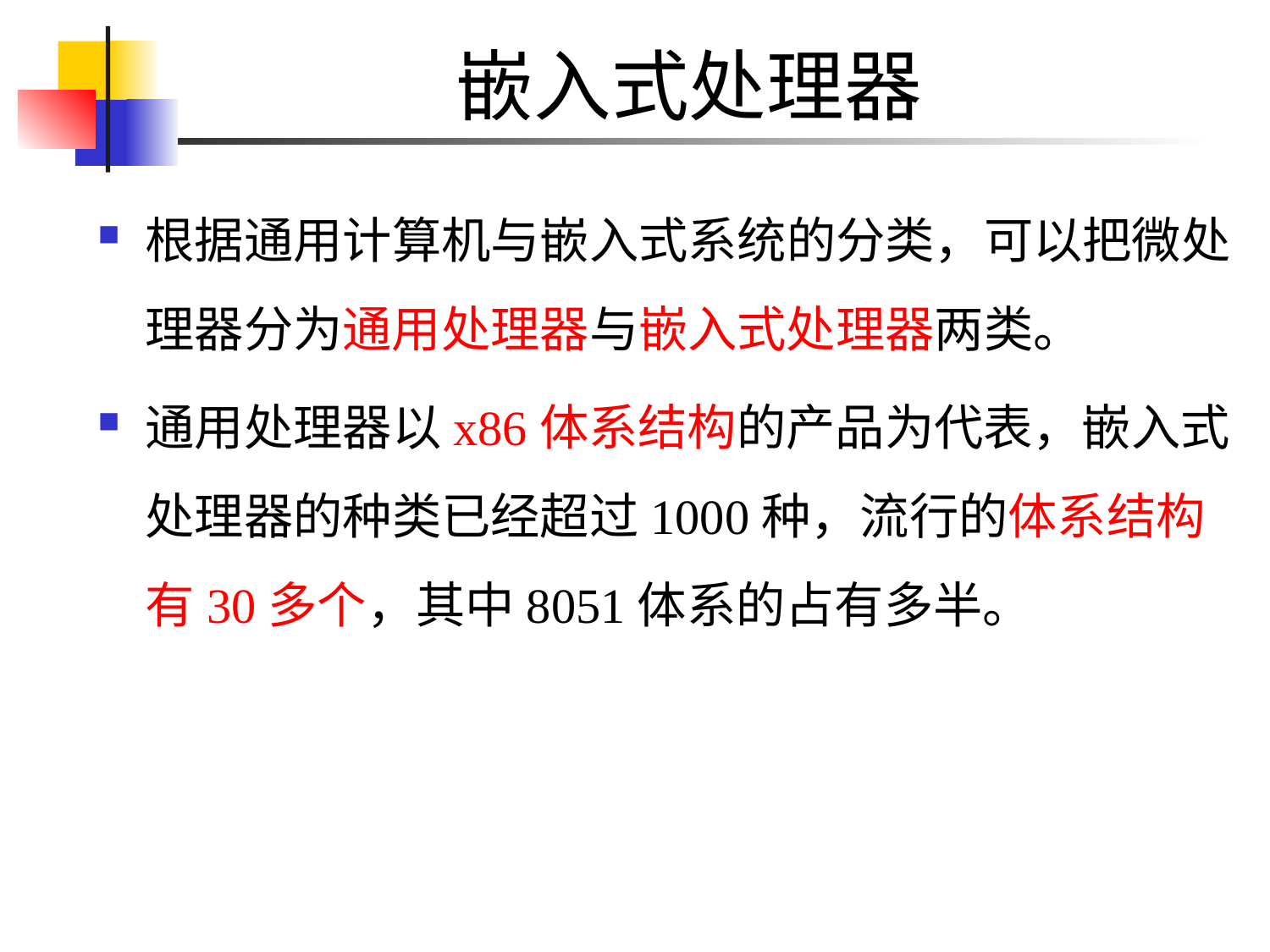

# 嵌入式处理器
根据通用计算机与嵌入式系统的分类，可以把微处理器分为通用处理器与嵌入式处理器两类。
通用处理器以x86体系结构的产品为代表，嵌入式处理器的种类已经超过1000种，流行的体系结构有30多个，其中8051体系的占有多半。